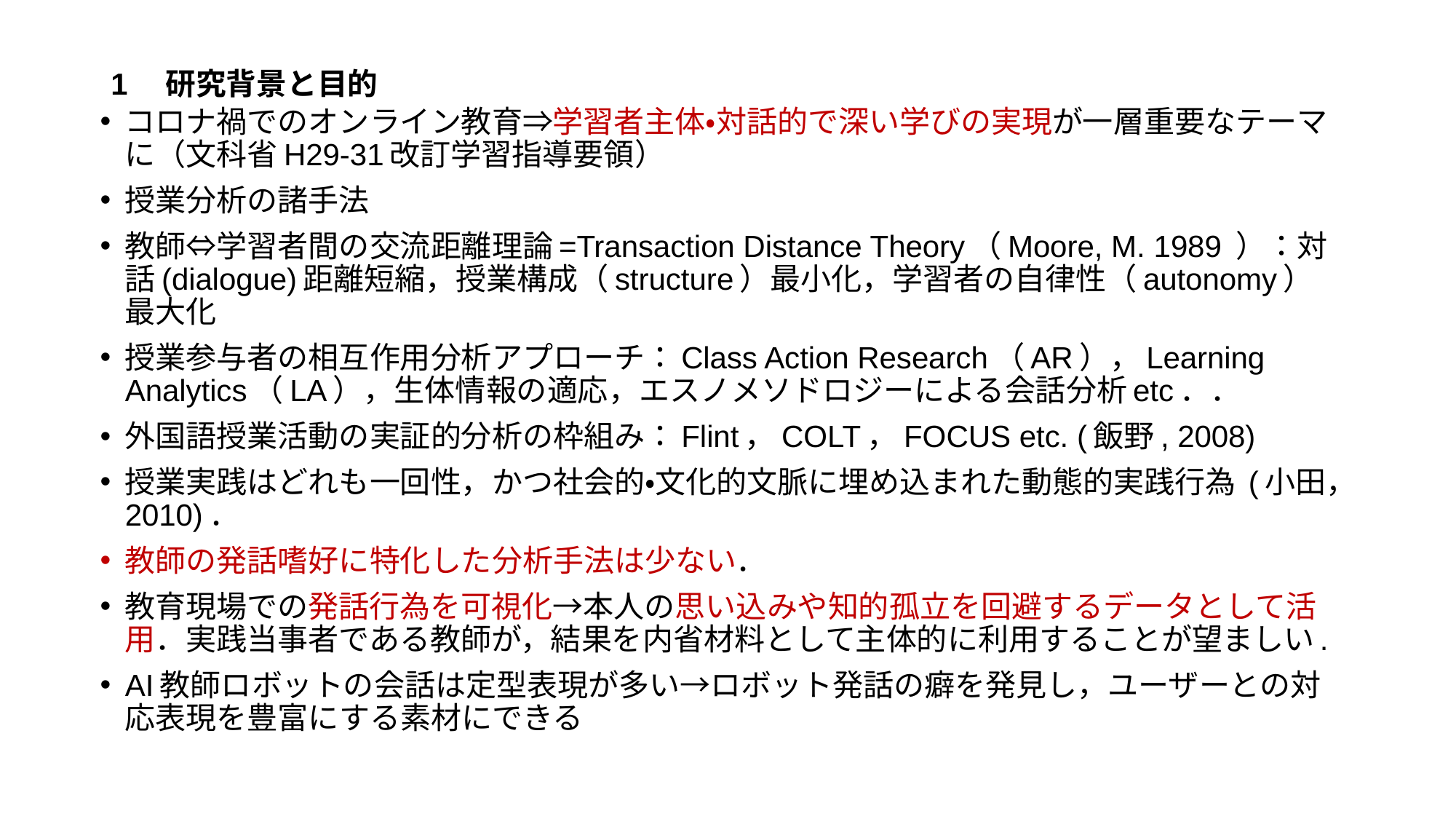

# 1　研究背景と目的
コロナ禍でのオンライン教育⇒学習者主体・対話的で深い学びの実現が一層重要なテーマに（文科省H29-31改訂学習指導要領）
授業分析の諸手法
教師⇔学習者間の交流距離理論=Transaction Distance Theory（Moore, M. 1989 ）：対話(dialogue)距離短縮，授業構成（structure）最小化，学習者の自律性（autonomy）最大化
授業参与者の相互作用分析アプローチ：Class Action Research（AR），Learning Analytics（LA），生体情報の適応，エスノメソドロジーによる会話分析etc．．
外国語授業活動の実証的分析の枠組み：Flint，COLT，FOCUS etc. (飯野, 2008)
授業実践はどれも一回性，かつ社会的・文化的文脈に埋め込まれた動態的実践行為 (小田，2010)．
教師の発話嗜好に特化した分析手法は少ない．
教育現場での発話行為を可視化→本人の思い込みや知的孤立を回避するデータとして活用．実践当事者である教師が，結果を内省材料として主体的に利用することが望ましい.
AI教師ロボットの会話は定型表現が多い→ロボット発話の癖を発見し，ユーザーとの対応表現を豊富にする素材にできる